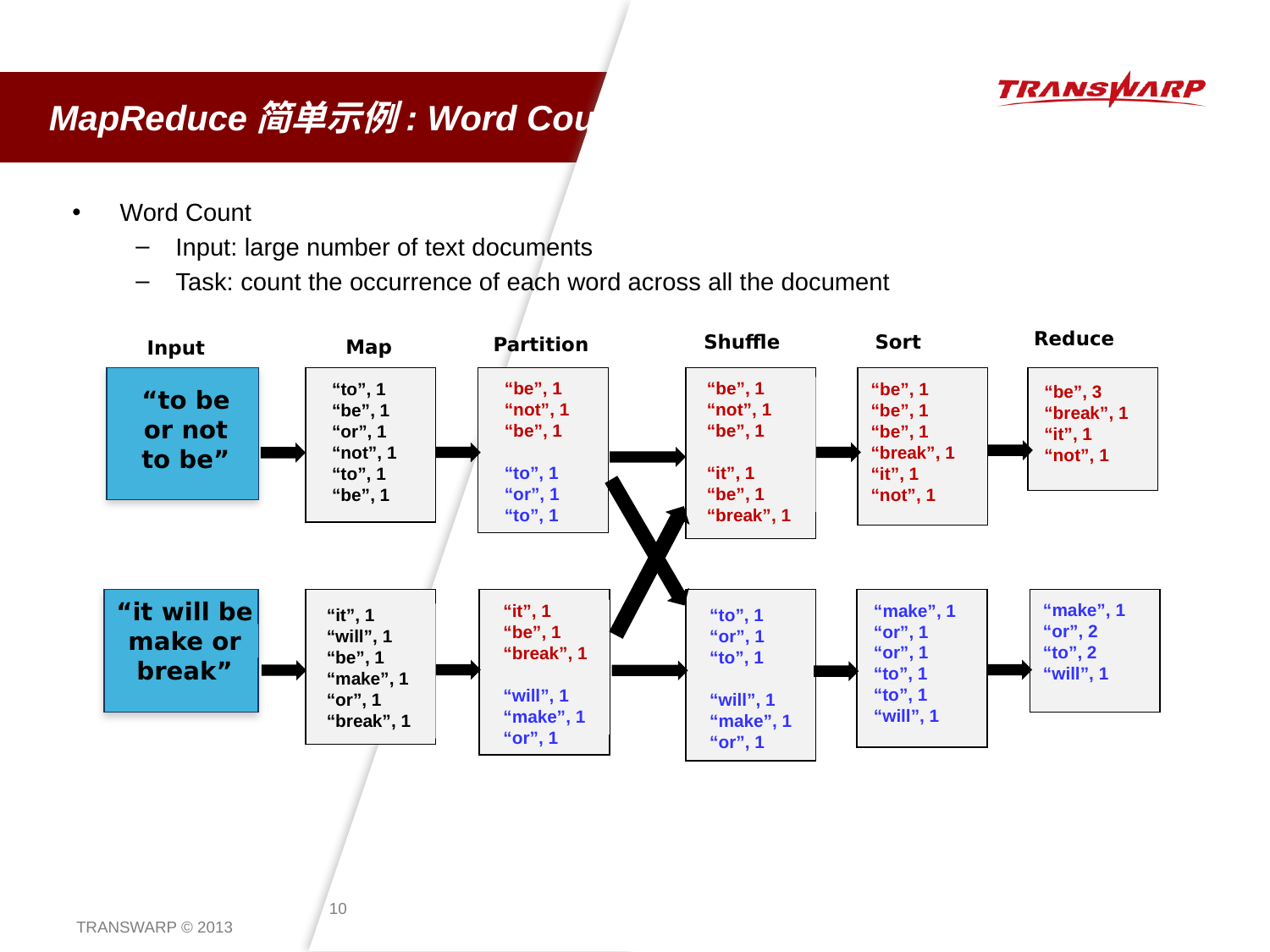

# MapReduce简单示例: Word Count
Word Count
Input: large number of text documents
Task: count the occurrence of each word across all the document
Reduce
Shuffle
Sort
Partition
Map
Input

“to be or not to be”

“to”, 1
“be”, 1
“or”, 1
“not”, 1
“to”, 1
“be”, 1

“be”, 1
“not”, 1
“be”, 1
“to”, 1
“or”, 1
“to”, 1

“be”, 1
“not”, 1
“be”, 1
“it”, 1
“be”, 1
“break”, 1

“be”, 1
“be”, 1
“be”, 1
“break”, 1
“it”, 1
“not”, 1

“be”, 3
“break”, 1
“it”, 1
“not”, 1

“it will be make or break”

“it”, 1
“will”, 1
“be”, 1
“make”, 1
“or”, 1
“break”, 1

“it”, 1
“be”, 1
“break”, 1
“will”, 1
“make”, 1
“or”, 1

“to”, 1
“or”, 1
“to”, 1
“will”, 1
“make”, 1
“or”, 1

“make”, 1
“or”, 1
“or”, 1
“to”, 1
“to”, 1
“will”, 1

“make”, 1
“or”, 2
“to”, 2
“will”, 1

10
TRANSWARP © 2013